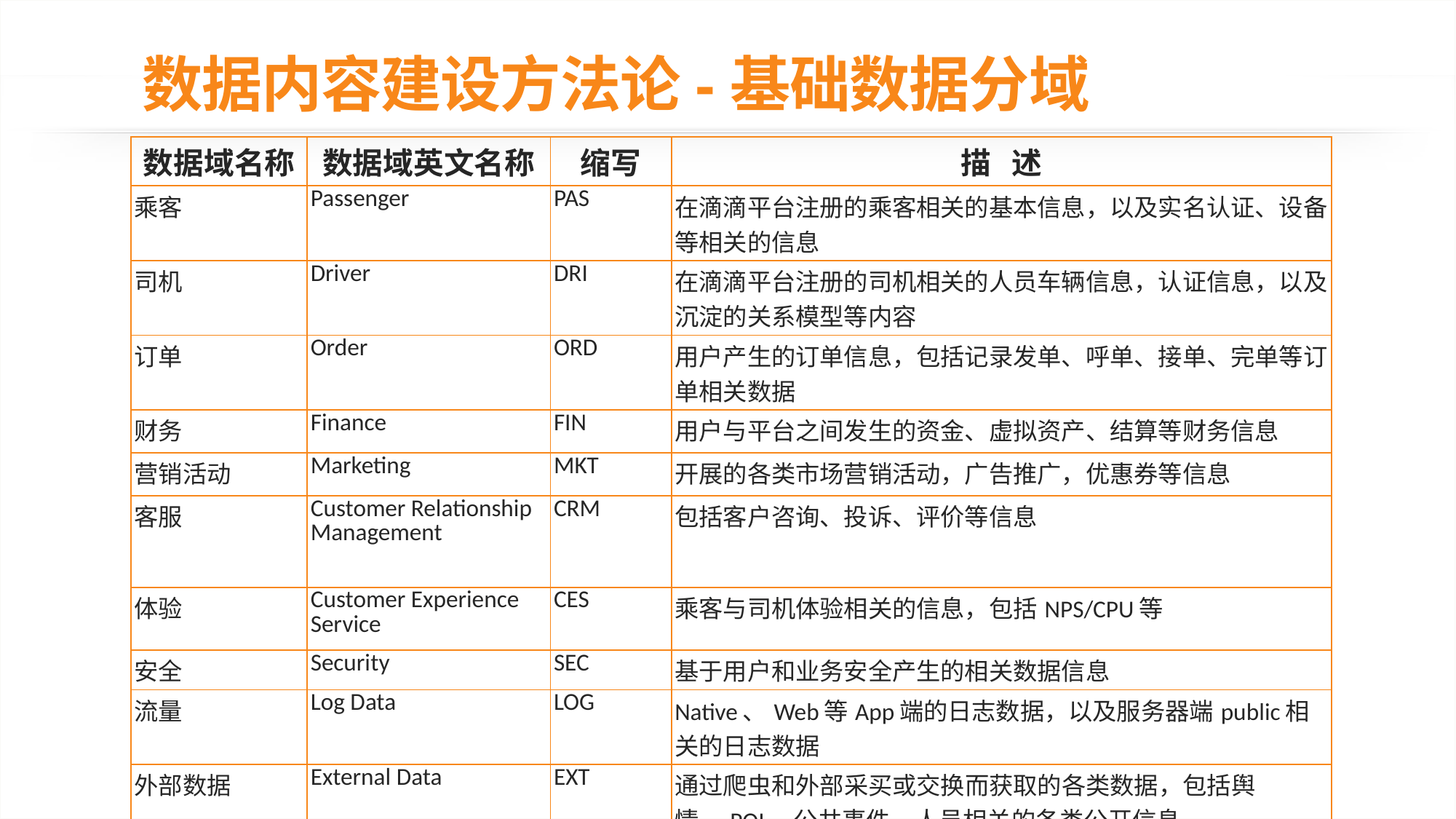

# 数据内容建设方法论-基础数据分域
| 数据域名称 | 数据域英文名称 | 缩写 | 描 述 |
| --- | --- | --- | --- |
| 乘客 | Passenger | PAS | 在滴滴平台注册的乘客相关的基本信息，以及实名认证、设备等相关的信息 |
| 司机 | Driver | DRI | 在滴滴平台注册的司机相关的人员车辆信息，认证信息，以及沉淀的关系模型等内容 |
| 订单 | Order | ORD | 用户产生的订单信息，包括记录发单、呼单、接单、完单等订单相关数据 |
| 财务 | Finance | FIN | 用户与平台之间发生的资金、虚拟资产、结算等财务信息 |
| 营销活动 | Marketing | MKT | 开展的各类市场营销活动，广告推广，优惠券等信息 |
| 客服 | Customer Relationship Management | CRM | 包括客户咨询、投诉、评价等信息 |
| 体验 | Customer Experience Service | CES | 乘客与司机体验相关的信息，包括NPS/CPU等 |
| 安全 | Security | SEC | 基于用户和业务安全产生的相关数据信息 |
| 流量 | Log Data | LOG | Native、Web等App端的日志数据，以及服务器端public相关的日志数据 |
| 外部数据 | External Data | EXT | 通过爬虫和外部采买或交换而获取的各类数据，包括舆情、POI、公共事件、人员相关的各类公开信息。 |
| 公共 | Public | PUB | 具有公共属性的信息，包括天气、地址、日期、渠道等维表 |